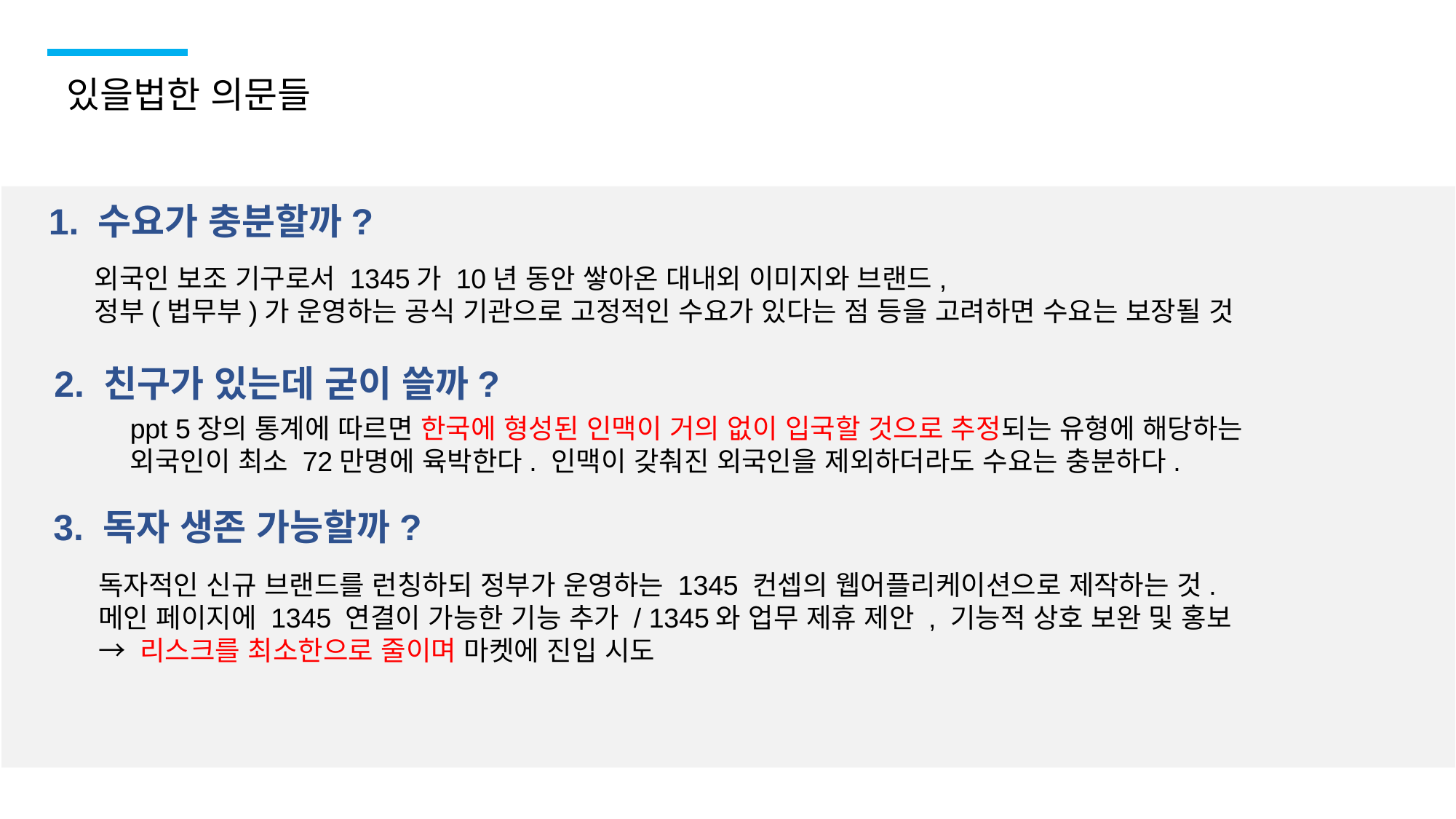

있을법한 의문들

1. 수요가 충분할까?

외국인 보조 기구로서 1345가 10년 동안 쌓아온 대내외 이미지와 브랜드,
정부(법무부)가 운영하는 공식 기관으로 고정적인 수요가 있다는 점 등을 고려하면 수요는 보장될 것
2. 친구가 있는데 굳이 쓸까?

ppt 5장의 통계에 따르면 한국에 형성된 인맥이 거의 없이 입국할 것으로 추정되는 유형에 해당하는
외국인이 최소 72만명에 육박한다. 인맥이 갖춰진 외국인을 제외하더라도 수요는 충분하다.
3. 독자 생존 가능할까?

독자적인 신규 브랜드를 런칭하되 정부가 운영하는 1345 컨셉의 웹어플리케이션으로 제작하는 것.
메인 페이지에 1345 연결이 가능한 기능 추가 / 1345와 업무 제휴 제안 , 기능적 상호 보완 및 홍보
→ 리스크를 최소한으로 줄이며 마켓에 진입 시도